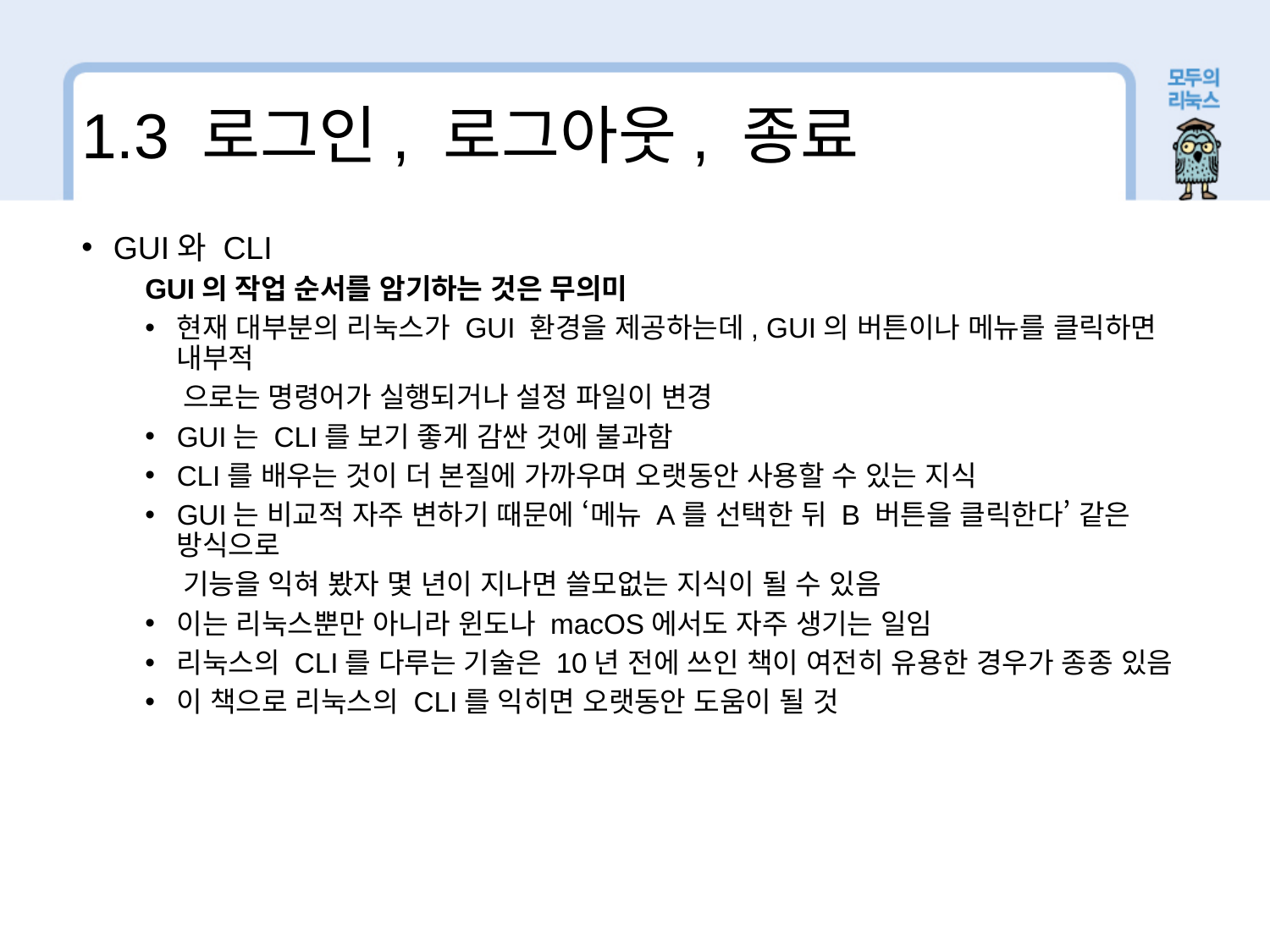

1.3 로그인, 로그아웃, 종료
GUI와 CLI
GUI의 작업 순서를 암기하는 것은 무의미
현재 대부분의 리눅스가 GUI 환경을 제공하는데, GUI의 버튼이나 메뉴를 클릭하면 내부적
    으로는 명령어가 실행되거나 설정 파일이 변경
GUI는 CLI를 보기 좋게 감싼 것에 불과함
CLI를 배우는 것이 더 본질에 가까우며 오랫동안 사용할 수 있는 지식
GUI는 비교적 자주 변하기 때문에 ‘메뉴 A를 선택한 뒤 B 버튼을 클릭한다’ 같은 방식으로
    기능을 익혀 봤자 몇 년이 지나면 쓸모없는 지식이 될 수 있음
이는 리눅스뿐만 아니라 윈도나 macOS에서도 자주 생기는 일임
리눅스의 CLI를 다루는 기술은 10년 전에 쓰인 책이 여전히 유용한 경우가 종종 있음
이 책으로 리눅스의 CLI를 익히면 오랫동안 도움이 될 것